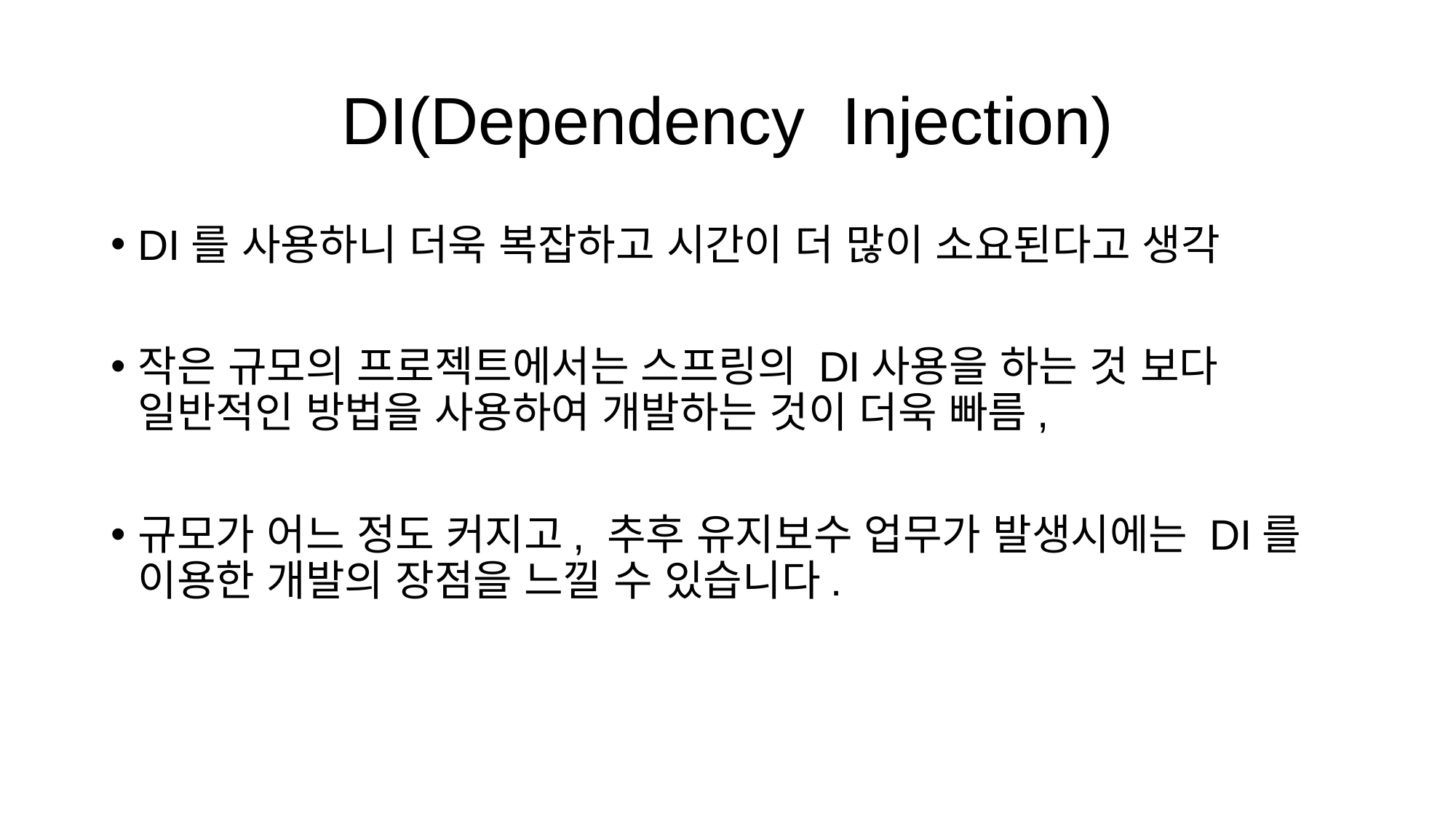

# DI(Dependency  Injection)
DI를 사용하니 더욱 복잡하고 시간이 더 많이 소요된다고 생각

작은 규모의 프로젝트에서는 스프링의 DI사용을 하는 것 보다 일반적인 방법을 사용하여 개발하는 것이 더욱 빠름,

규모가 어느 정도 커지고, 추후 유지보수 업무가 발생시에는 DI를 이용한 개발의 장점을 느낄 수 있습니다.